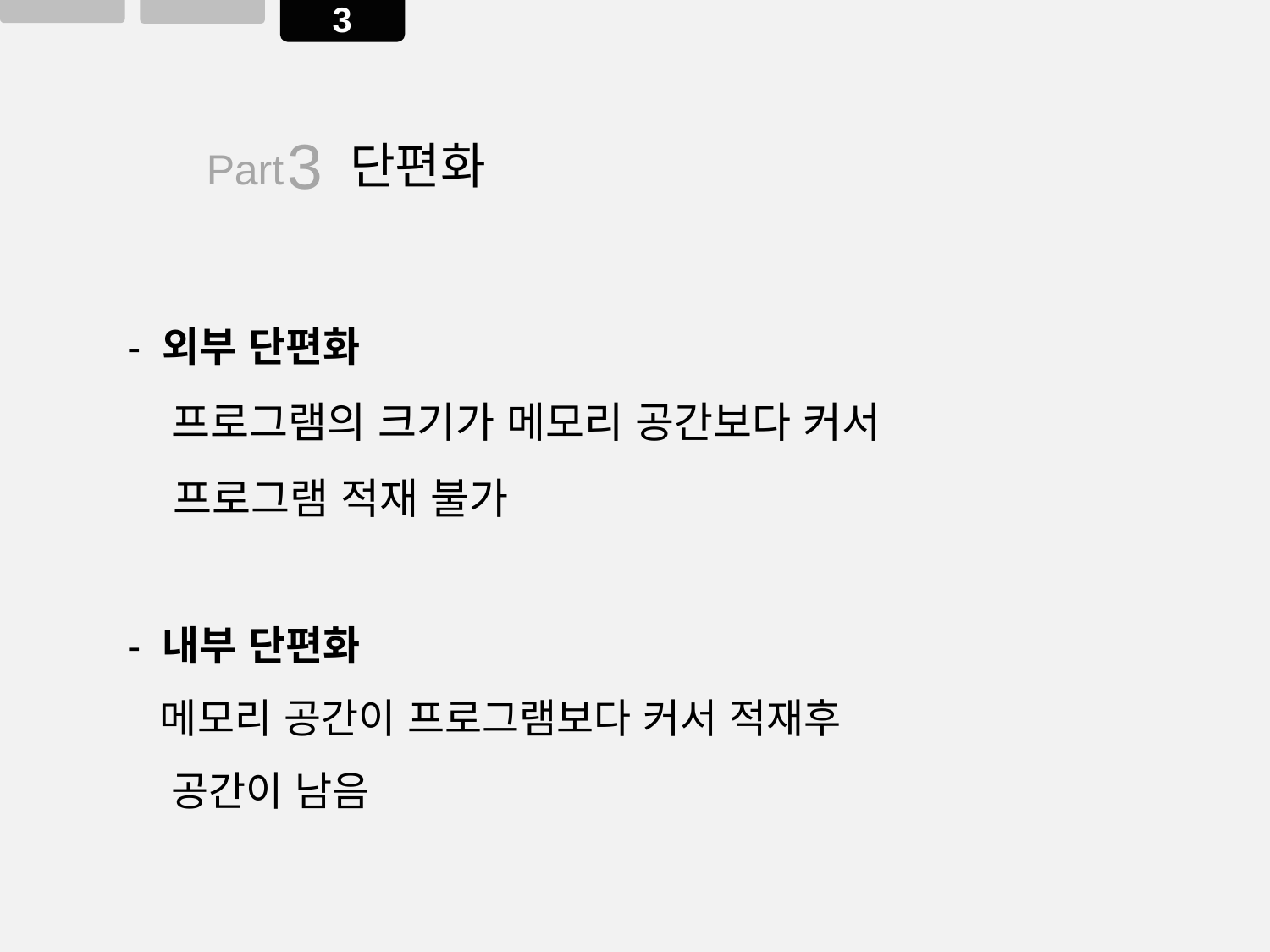

3

3
단편화
Part
- 외부 단편화
   프로그램의 크기가 메모리 공간보다 커서
   프로그램 적재 불가

- 내부 단편화
  메모리 공간이 프로그램보다 커서 적재후
   공간이 남음